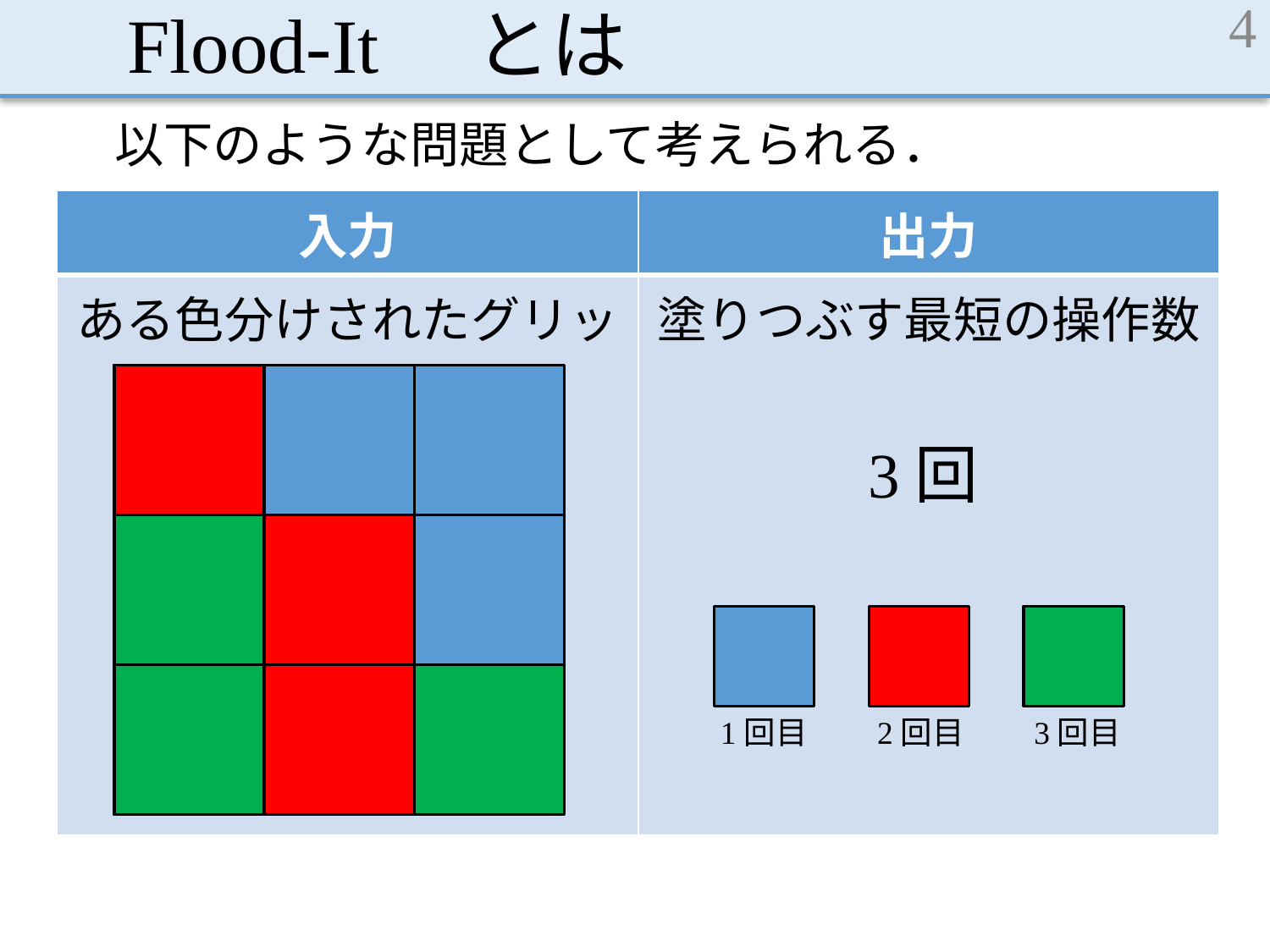

# Flood-It　とは
4
以下のような問題として考えられる．
| 入力 | 出力 |
| --- | --- |
| ある色分けされたグリッド | 塗りつぶす最短の操作数 |
図とアニメーション

3回

1回目
2回目
3回目